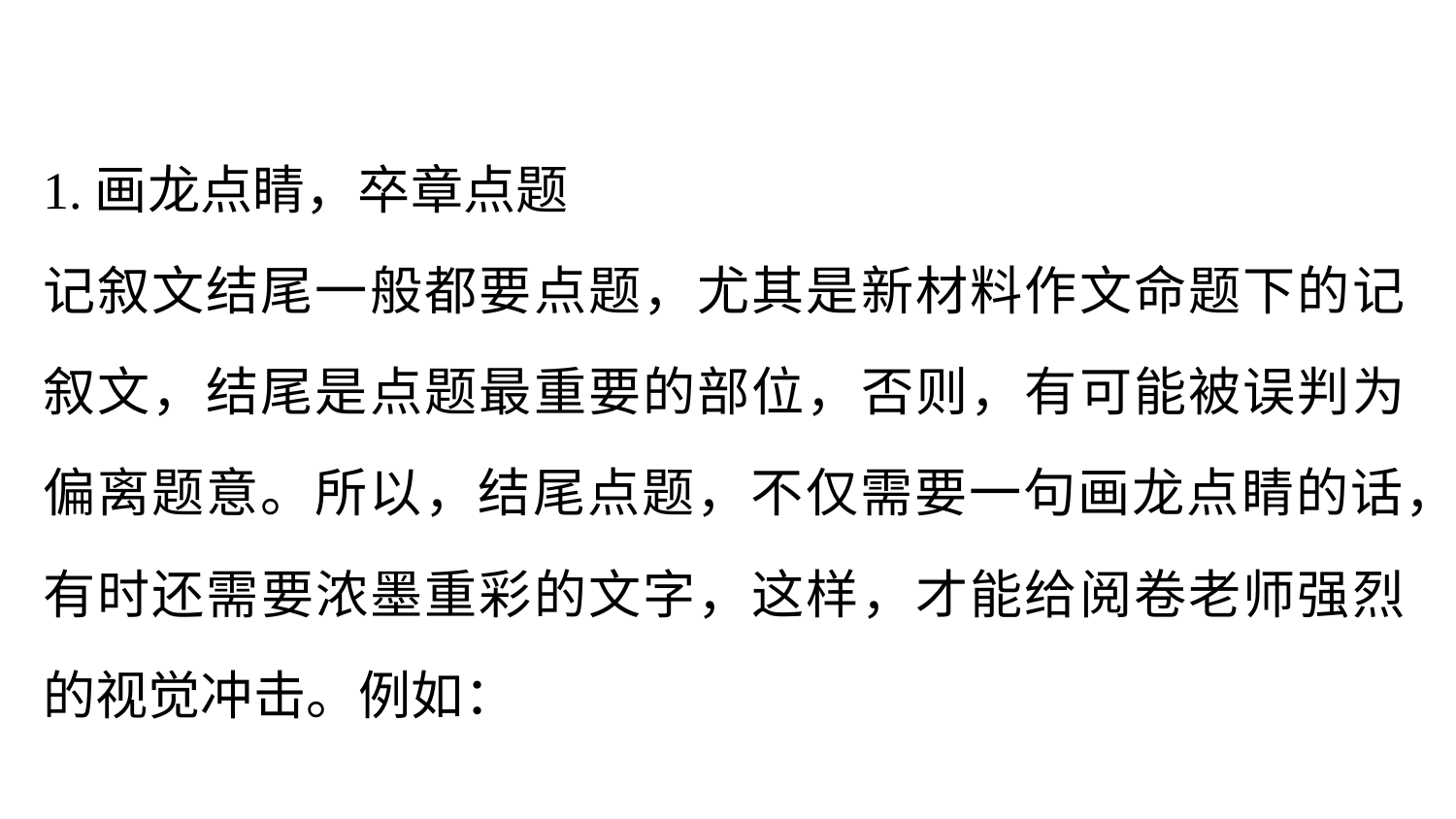

1.画龙点睛，卒章点题
记叙文结尾一般都要点题，尤其是新材料作文命题下的记叙文，结尾是点题最重要的部位，否则，有可能被误判为偏离题意。所以，结尾点题，不仅需要一句画龙点睛的话，有时还需要浓墨重彩的文字，这样，才能给阅卷老师强烈的视觉冲击。例如：